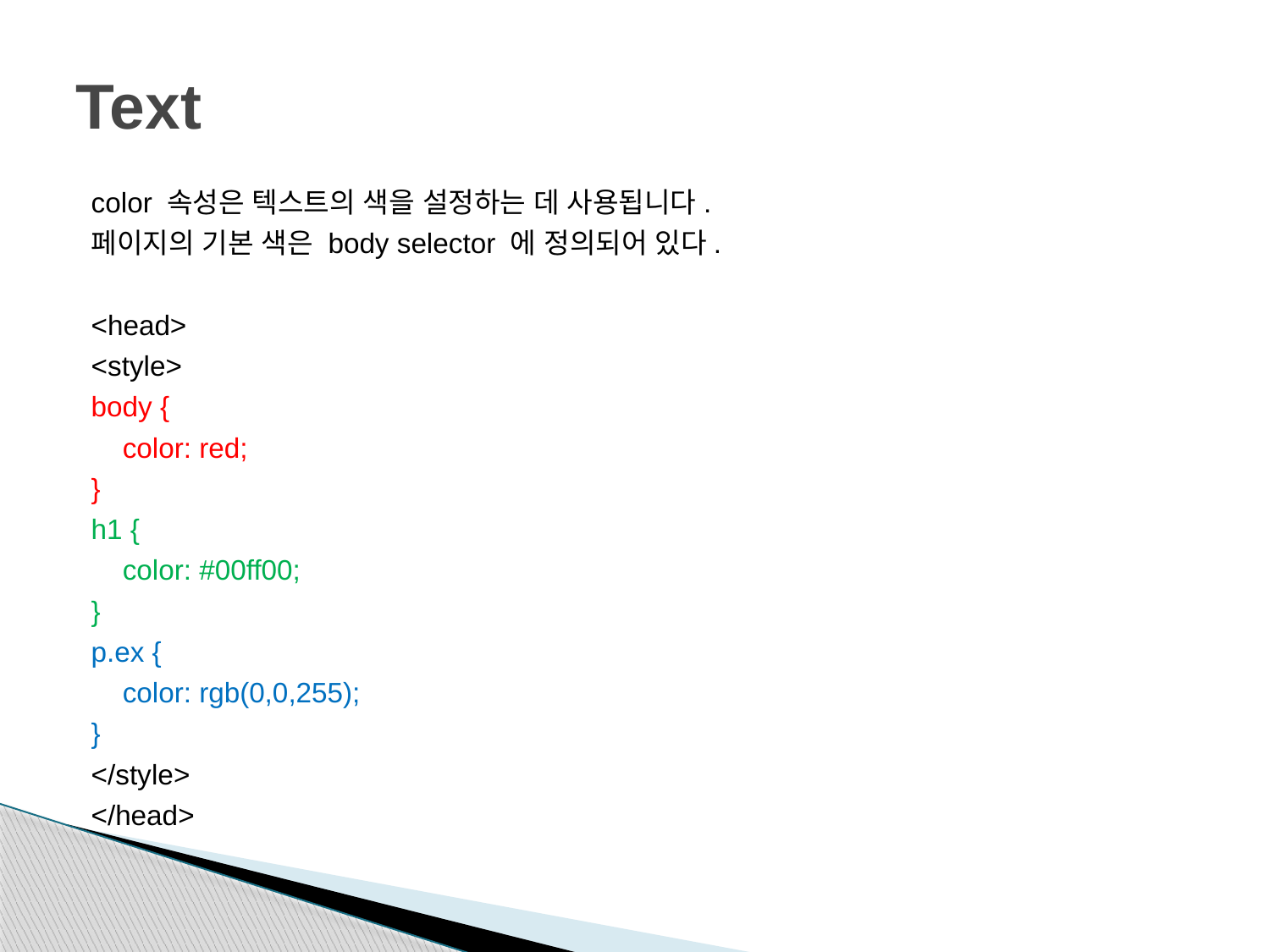

# Text
color 속성은 텍스트의 색을 설정하는 데 사용됩니다.
페이지의 기본 색은 body selector 에 정의되어 있다.

<head>
<style>
body {
    color: red;
}
h1 {
    color: #00ff00;
}
p.ex {
    color: rgb(0,0,255);
}
</style>
</head>